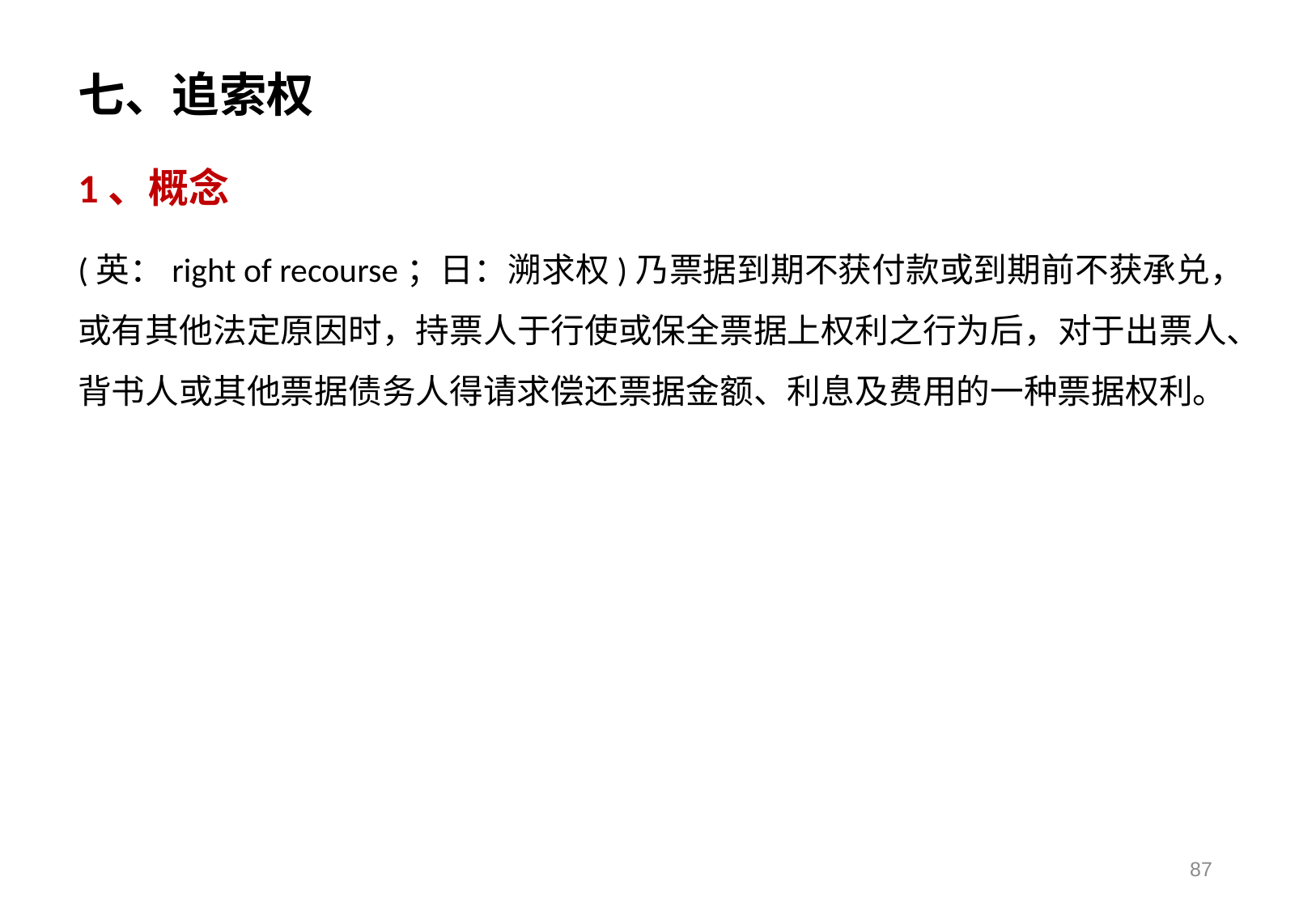

七、追索权
1、概念
(英：right of recourse；日：溯求权)乃票据到期不获付款或到期前不获承兑，或有其他法定原因时，持票人于行使或保全票据上权利之行为后，对于出票人、背书人或其他票据债务人得请求偿还票据金额、利息及费用的一种票据权利。
87